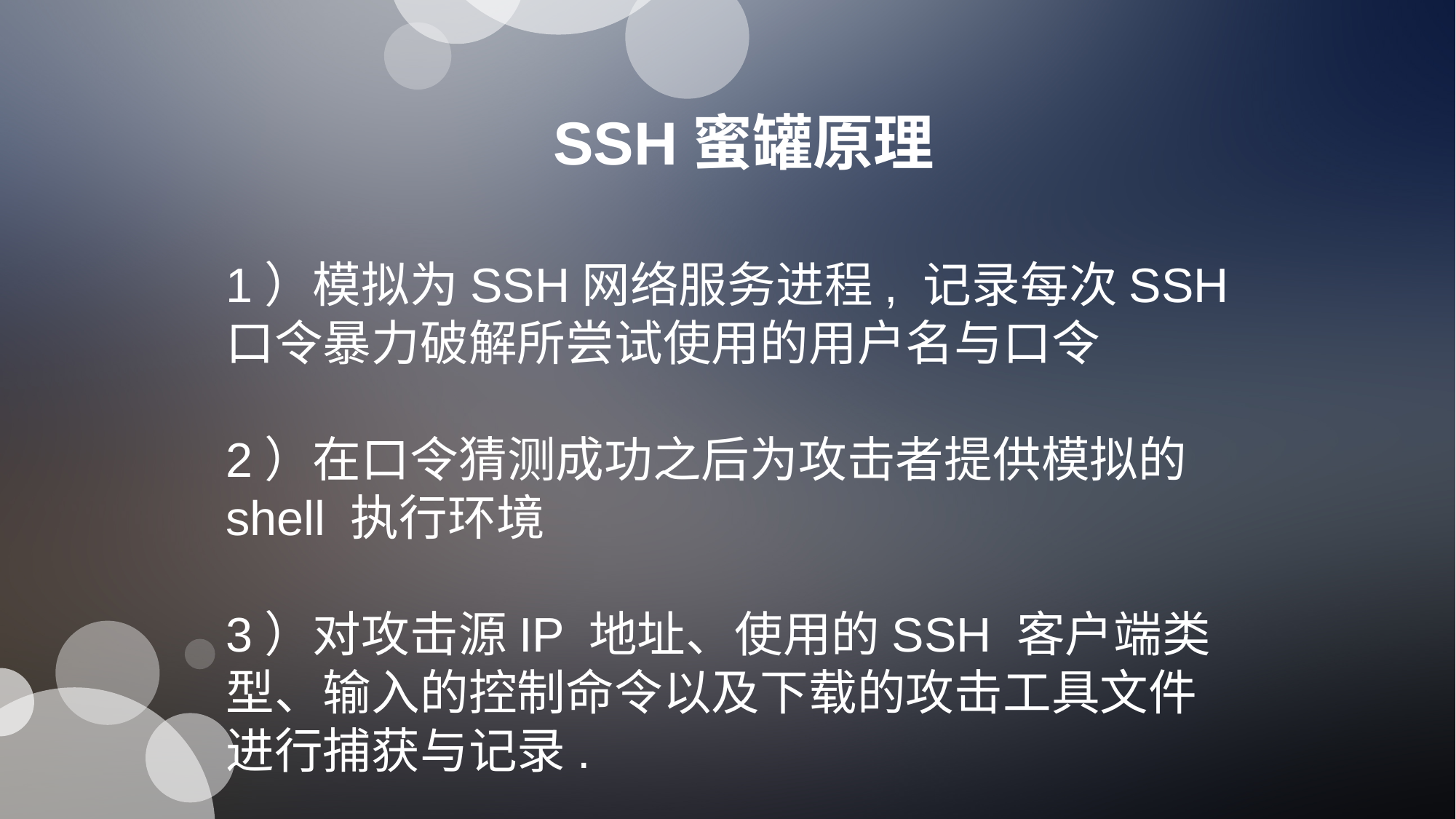

SSH蜜罐原理
1）模拟为SSH网络服务进程, 记录每次SSH口令暴力破解所尝试使用的用户名与口令

2）在口令猜测成功之后为攻击者提供模拟的shell 执行环境

3）对攻击源IP 地址、使用的SSH 客户端类型、输入的控制命令以及下载的攻击工具文件进行捕获与记录.